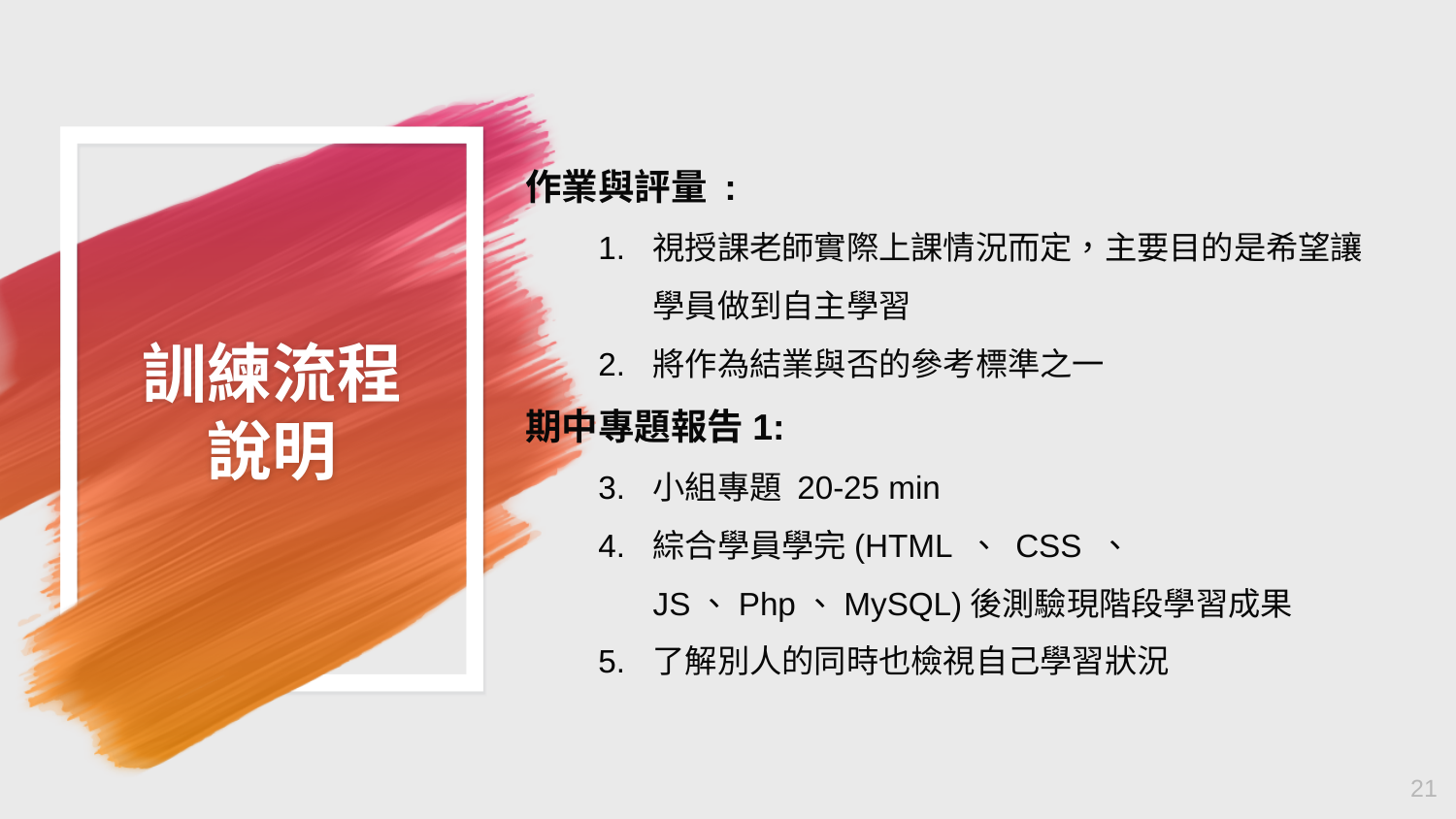

作業與評量 :
視授課老師實際上課情況而定，主要目的是希望讓學員做到自主學習
將作為結業與否的參考標準之一
期中專題報告1:
小組專題 20-25 min
綜合學員學完(HTML 、 CSS 、 JS、Php、MySQL)後測驗現階段學習成果
了解別人的同時也檢視自己學習狀況
# 訓練流程說明
21